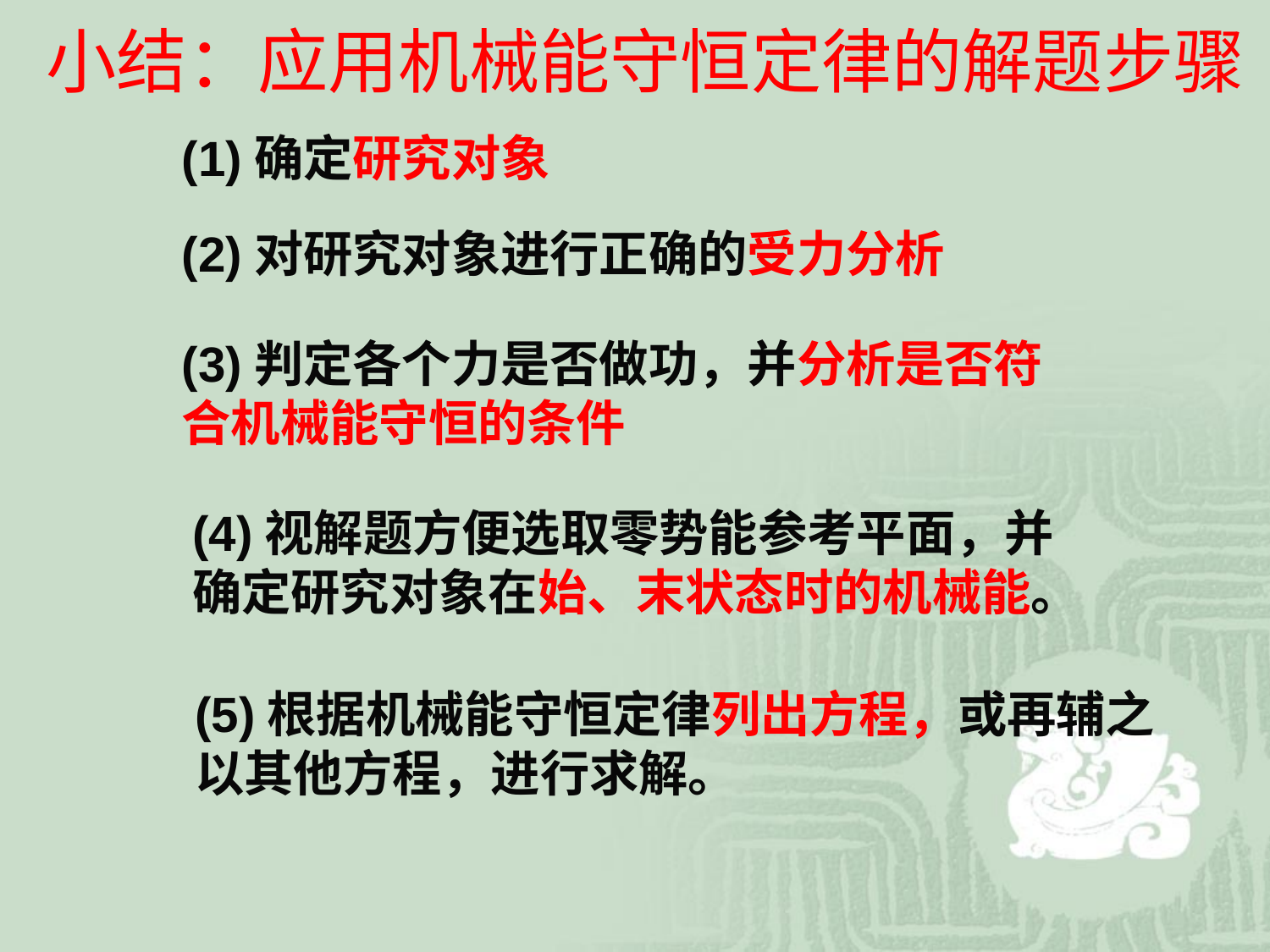

小结：应用机械能守恒定律的解题步骤
(1)确定研究对象
(2)对研究对象进行正确的受力分析
(3)判定各个力是否做功，并分析是否符合机械能守恒的条件
(4)视解题方便选取零势能参考平面，并确定研究对象在始、末状态时的机械能。
(5)根据机械能守恒定律列出方程，或再辅之以其他方程，进行求解。